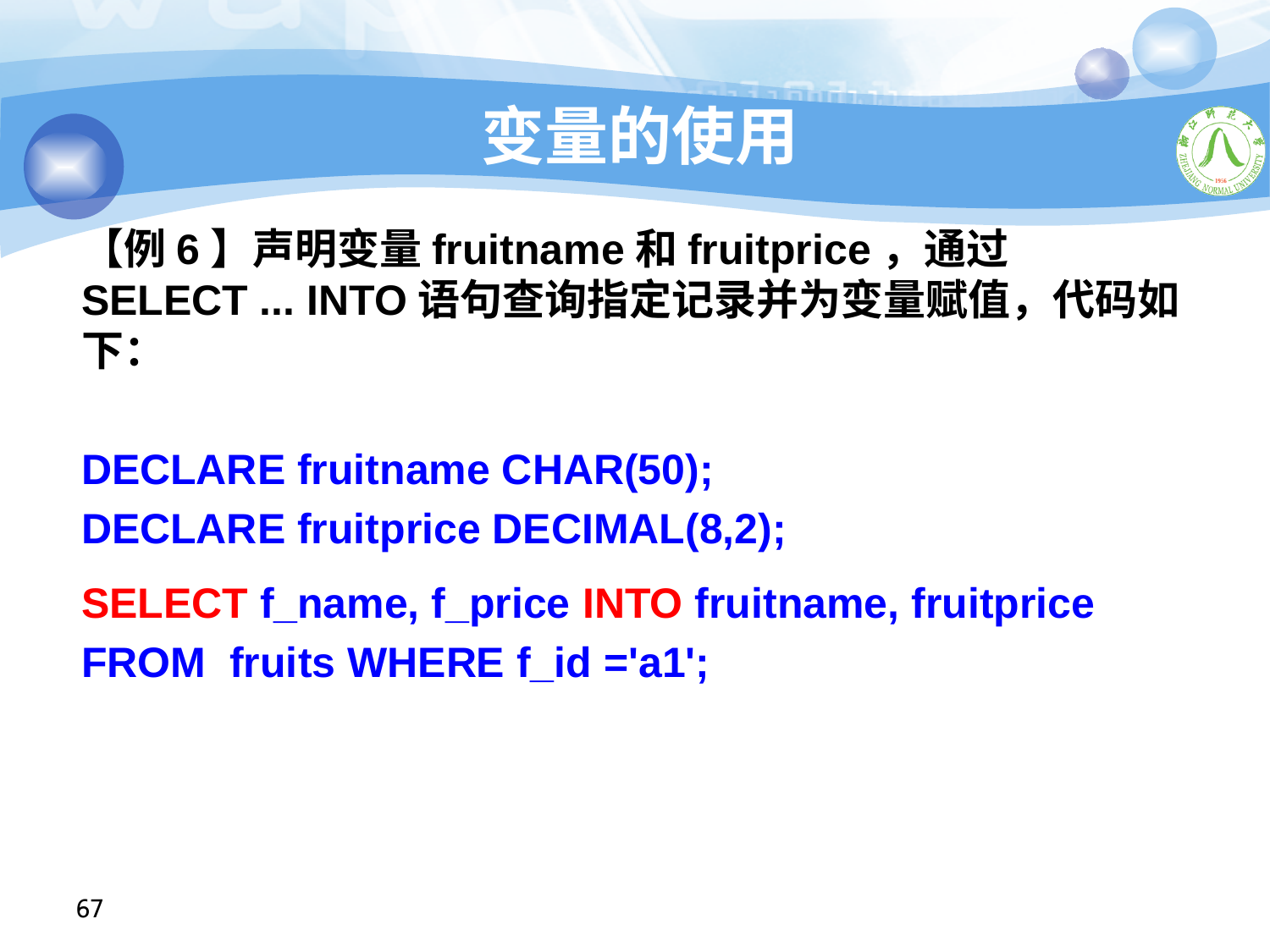

# 变量的使用
【例6】声明变量fruitname和fruitprice，通过SELECT ... INTO语句查询指定记录并为变量赋值，代码如下：

DECLARE fruitname CHAR(50);
DECLARE fruitprice DECIMAL(8,2);

SELECT f_name, f_price INTO fruitname, fruitprice
FROM  fruits WHERE f_id ='a1';
67